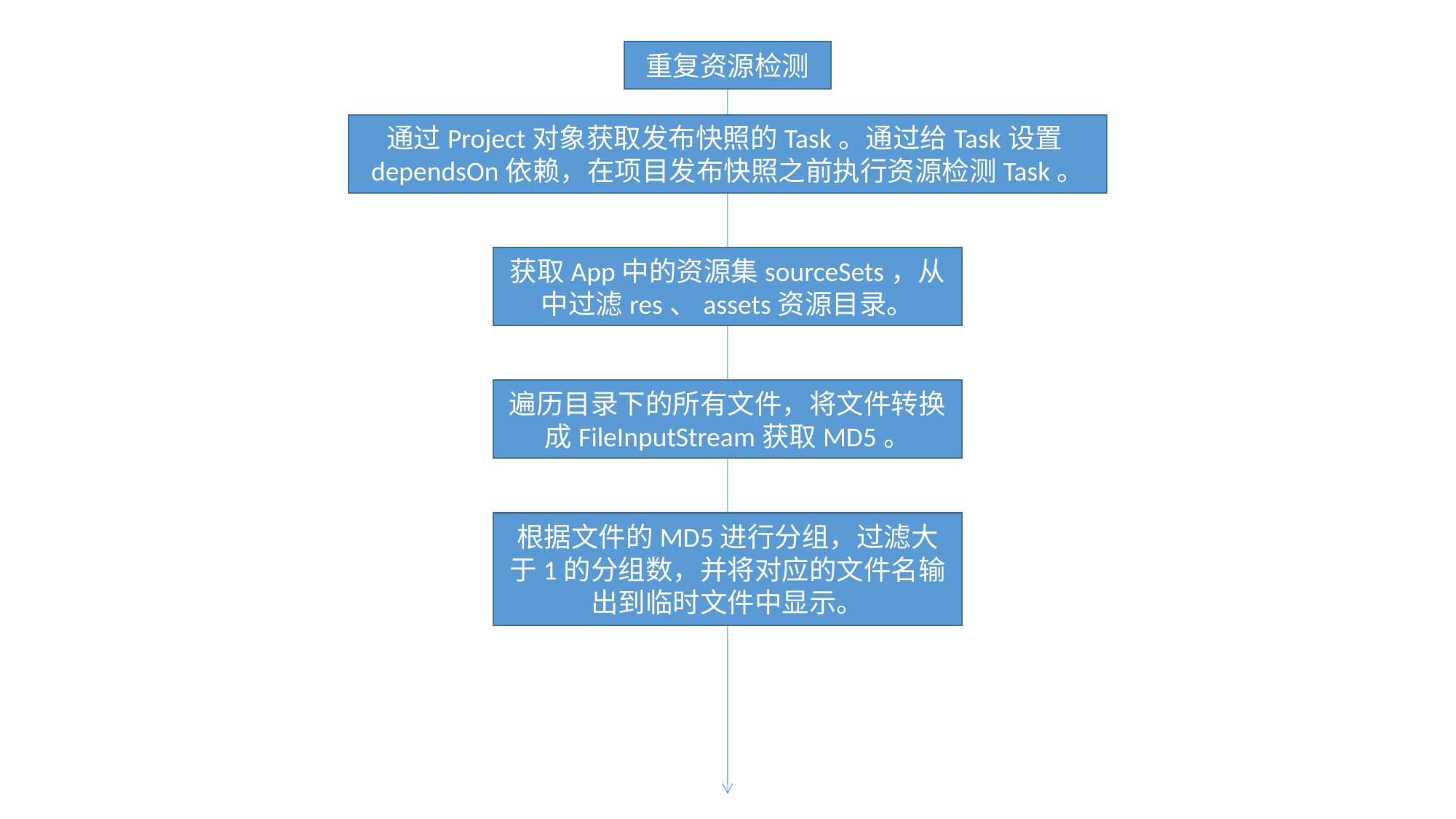

重复资源检测
通过Project对象获取发布快照的Task。通过给Task设置dependsOn依赖，在项目发布快照之前执行资源检测Task。
获取App中的资源集sourceSets，从中过滤res、assets资源目录。
遍历目录下的所有文件，将文件转换成FileInputStream获取MD5。
根据文件的MD5进行分组，过滤大于1的分组数，并将对应的文件名输出到临时文件中显示。